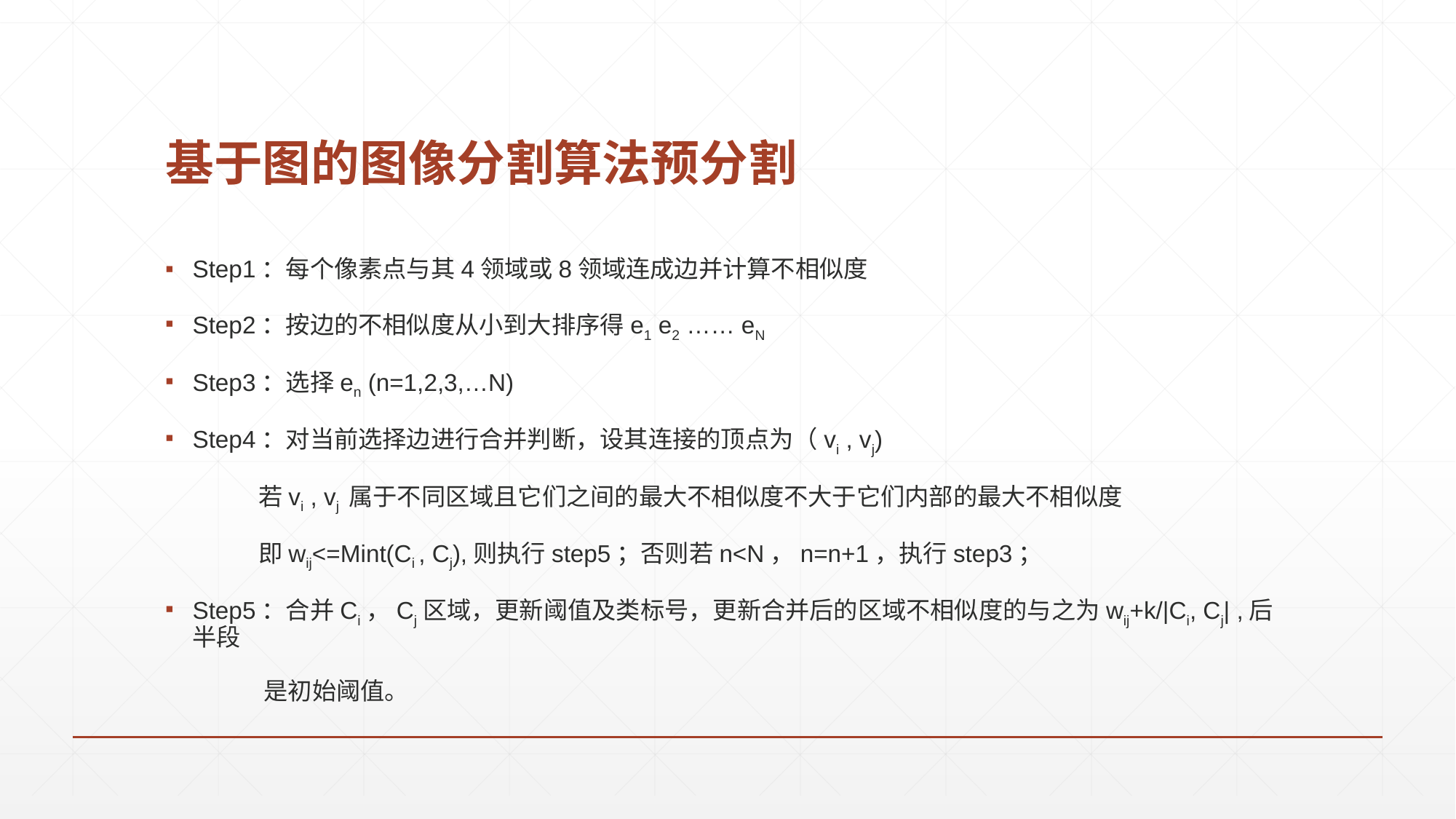

# 基于图的图像分割算法预分割
Step1：每个像素点与其4领域或8领域连成边并计算不相似度
Step2：按边的不相似度从小到大排序得e1 e2 …… eN
Step3：选择en (n=1,2,3,…N)
Step4：对当前选择边进行合并判断，设其连接的顶点为（vi , vj)
                若vi , vj 属于不同区域且它们之间的最大不相似度不大于它们内部的最大不相似度
                即wij<=Mint(Ci , Cj),则执行step5；否则若n<N，n=n+1，执行step3；
Step5：合并Ci，Cj区域，更新阈值及类标号，更新合并后的区域不相似度的与之为wij+k/|Ci, Cj| ,后半段
                 是初始阈值。